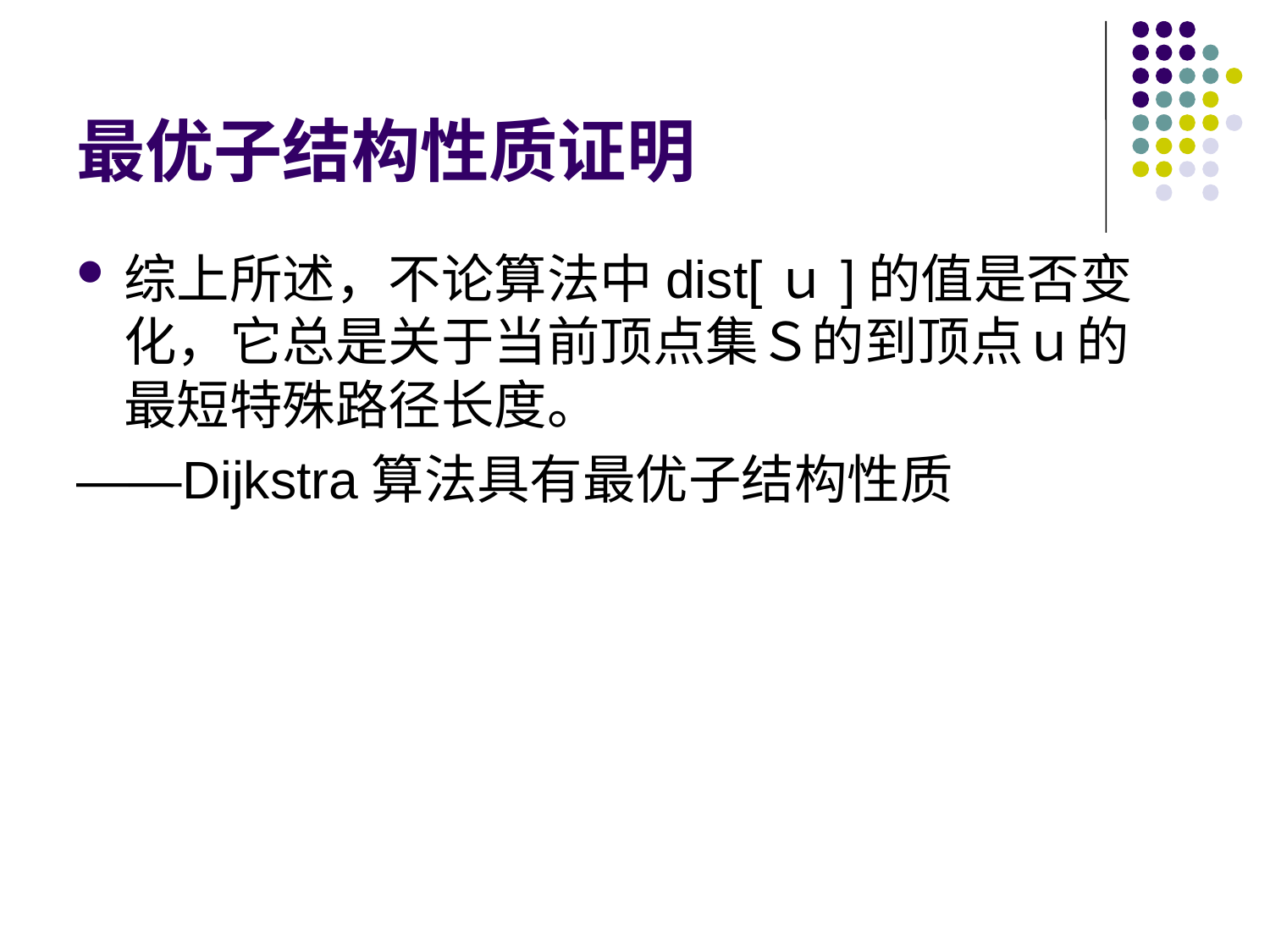

# 最优子结构性质证明
综上所述，不论算法中dist[ｕ]的值是否变化，它总是关于当前顶点集Ｓ的到顶点ｕ的最短特殊路径长度。
——Dijkstra算法具有最优子结构性质